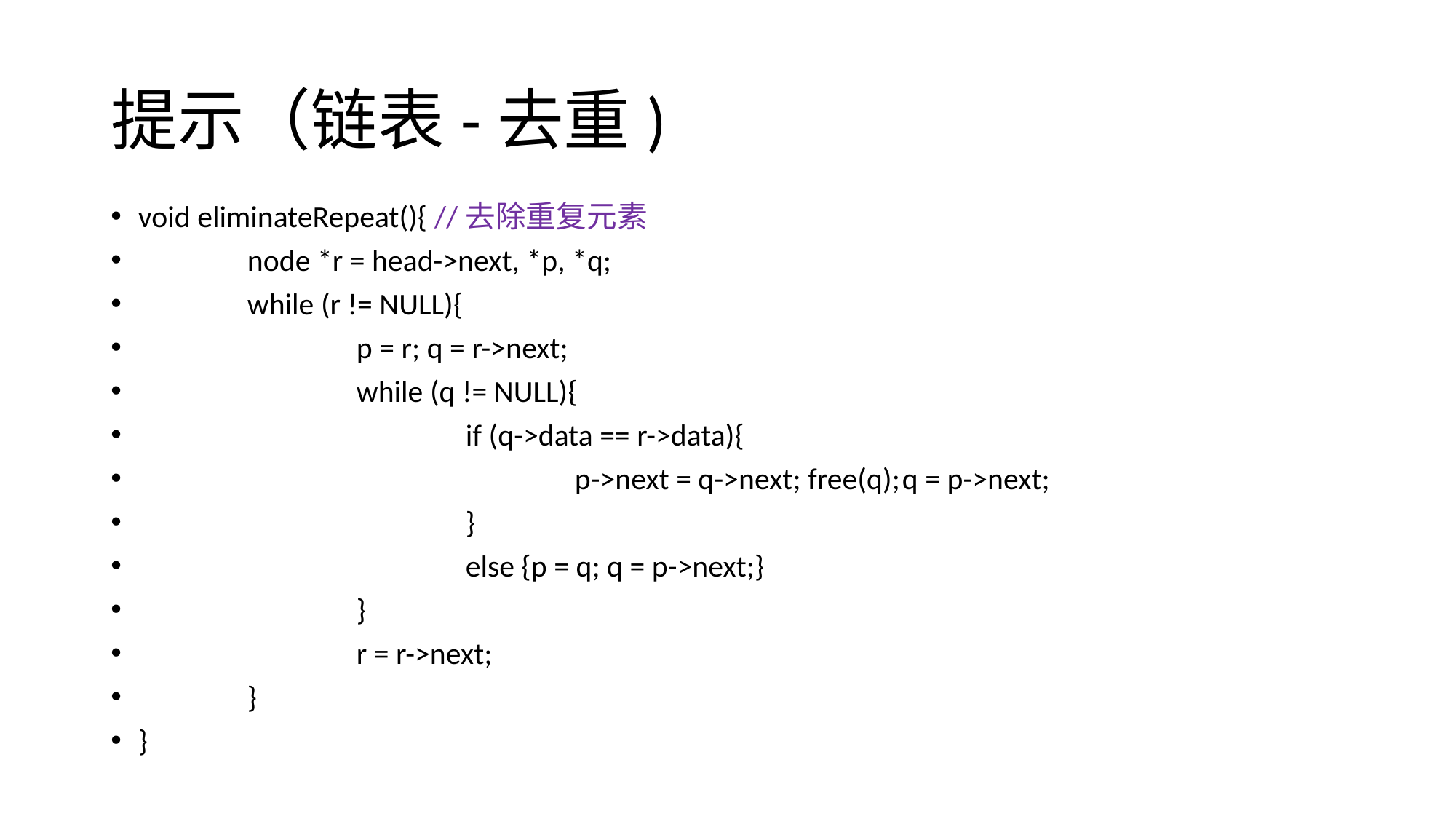

# 提示（链表-去重)
void eliminateRepeat(){ //去除重复元素
	node *r = head->next, *p, *q;
	while (r != NULL){
		p = r; q = r->next;
		while (q != NULL){
			if (q->data == r->data){
				p->next = q->next; free(q);	q = p->next;
			}
			else {p = q; q = p->next;}
		}
		r = r->next;
	}
}